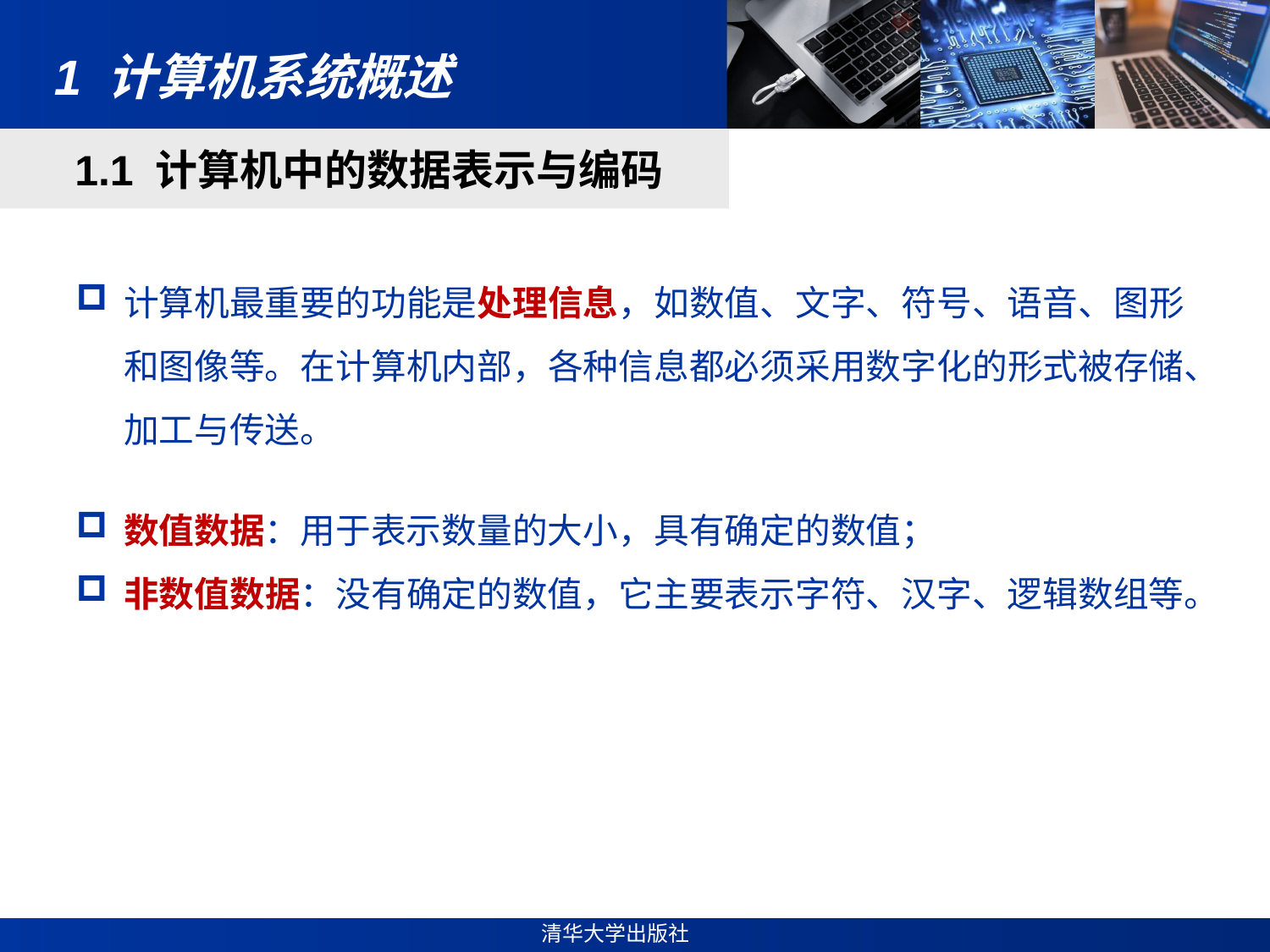

# 1 计算机系统概述
1.1 计算机中的数据表示与编码
计算机最重要的功能是处理信息，如数值、文字、符号、语音、图形和图像等。在计算机内部，各种信息都必须采用数字化的形式被存储、加工与传送。
数值数据：用于表示数量的大小，具有确定的数值；
非数值数据：没有确定的数值，它主要表示字符、汉字、逻辑数组等。